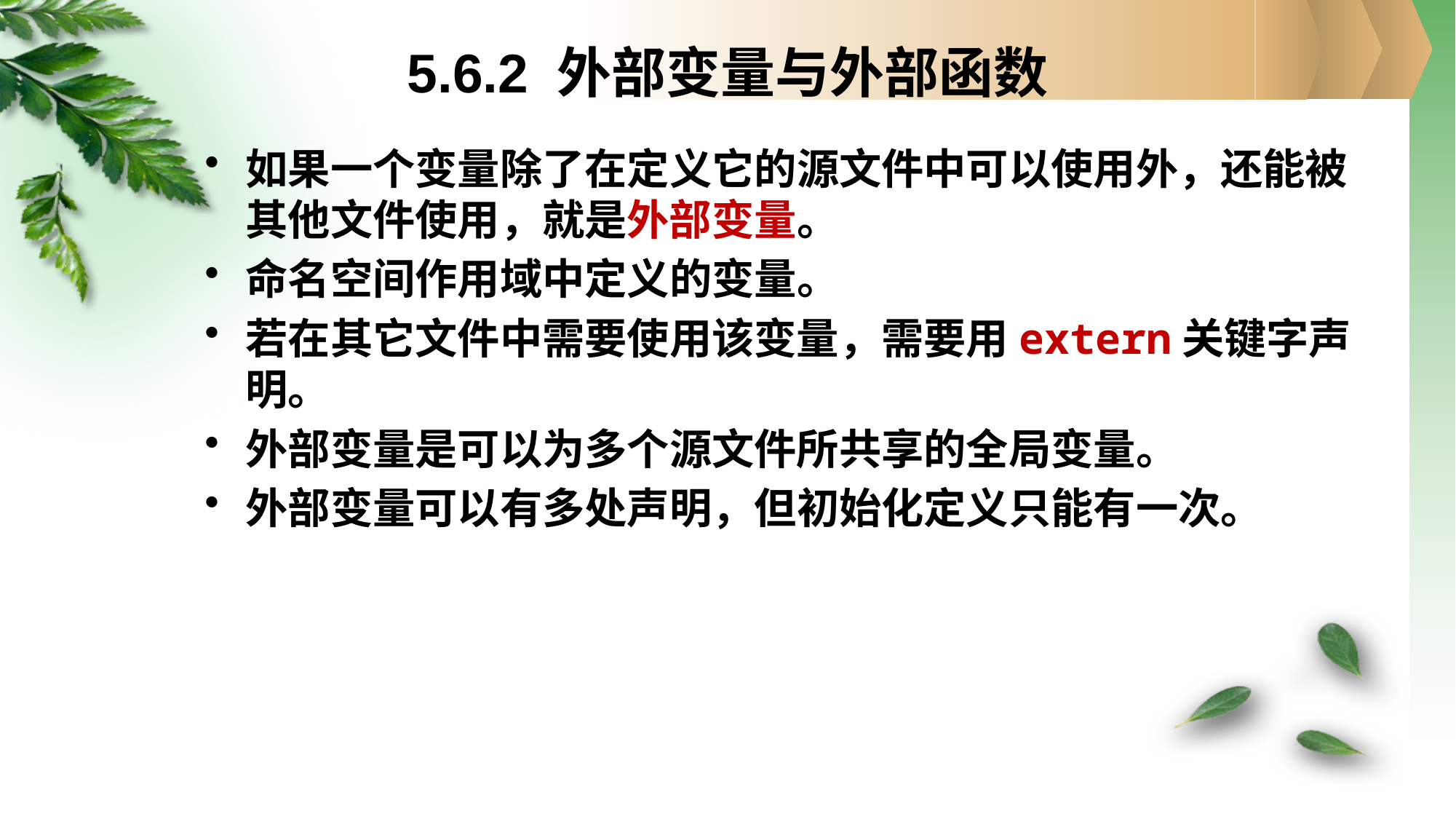

# 5.6.2 外部变量与外部函数
如果一个变量除了在定义它的源文件中可以使用外，还能被其他文件使用，就是外部变量。
命名空间作用域中定义的变量。
若在其它文件中需要使用该变量，需要用extern关键字声明。
外部变量是可以为多个源文件所共享的全局变量。
外部变量可以有多处声明，但初始化定义只能有一次。